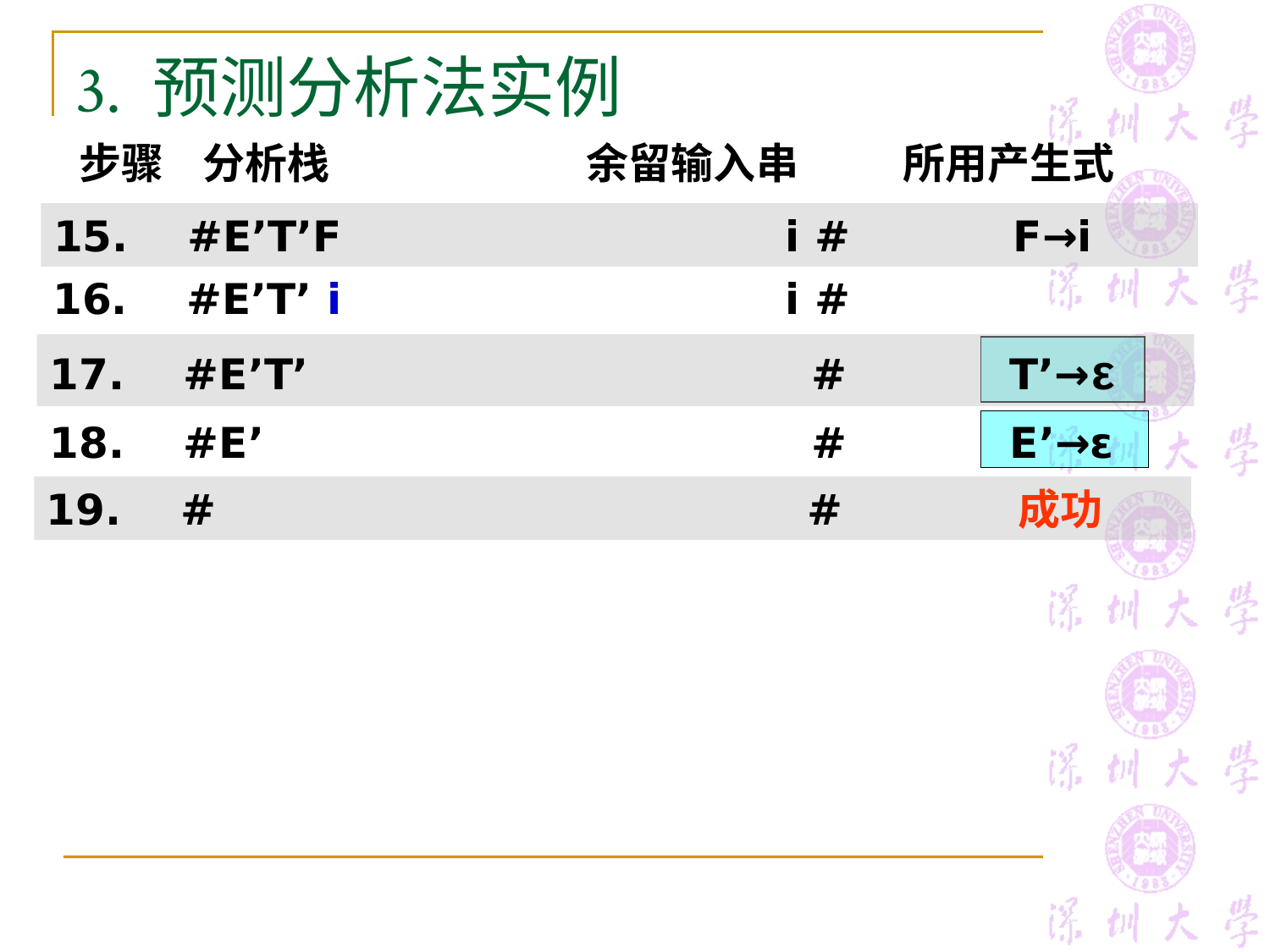

# 3. 预测分析法实例
步骤    分析栈                           余留输入串           所用产生式
15.    #E’T’F                              i #           F→i
16.    #E’T’ i                              i #
17.    #E’T’                                  #           T’→ε

18.    #E’                                     #           E’→ε

19.    #                                        #           成功